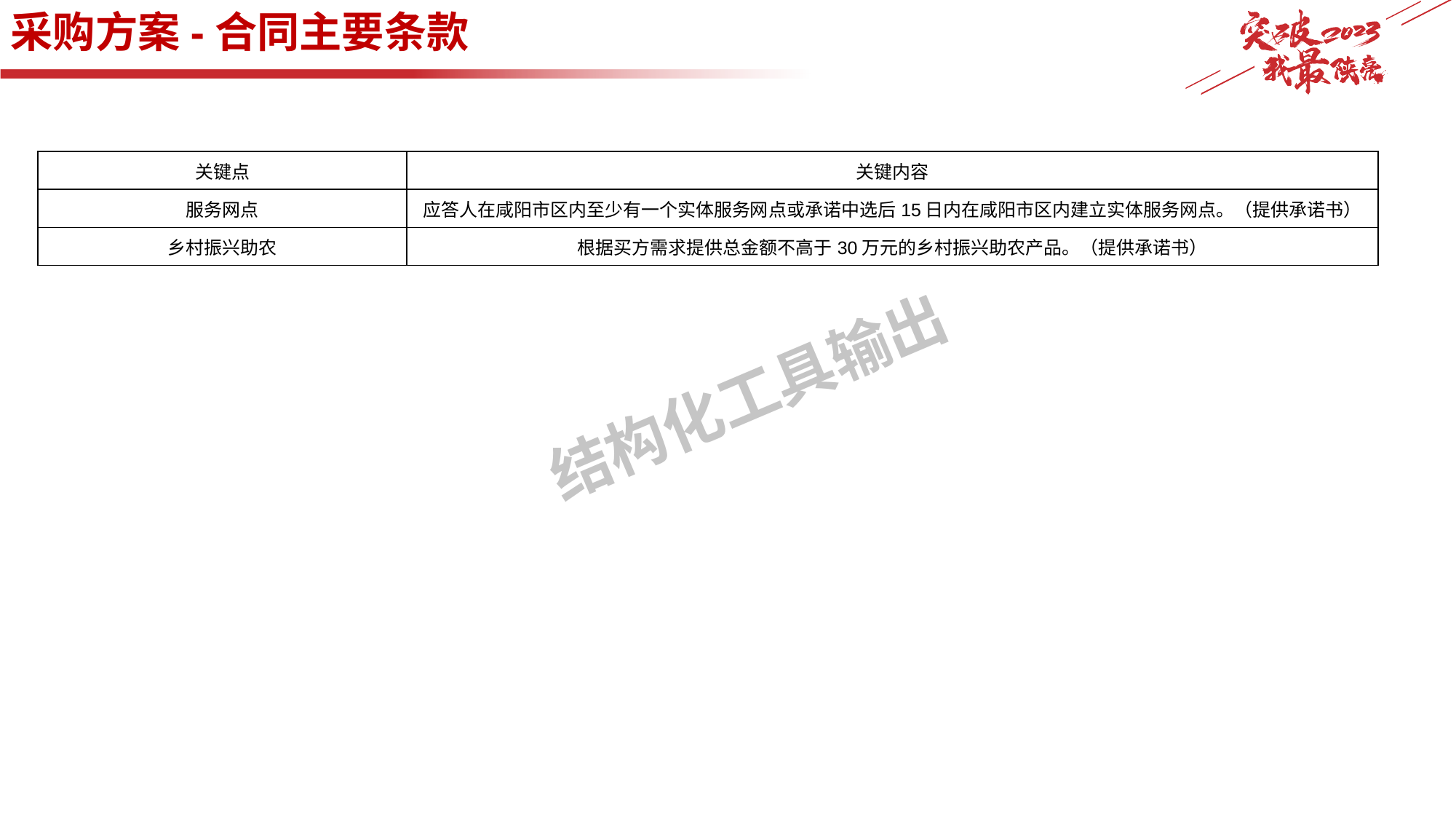

采购方案-合同主要条款
| 关键点 | 关键内容 |
| --- | --- |
| 服务网点 | 应答人在咸阳市区内至少有一个实体服务网点或承诺中选后15日内在咸阳市区内建立实体服务网点。（提供承诺书） |
| 乡村振兴助农 | 根据买方需求提供总金额不高于30万元的乡村振兴助农产品。（提供承诺书） |